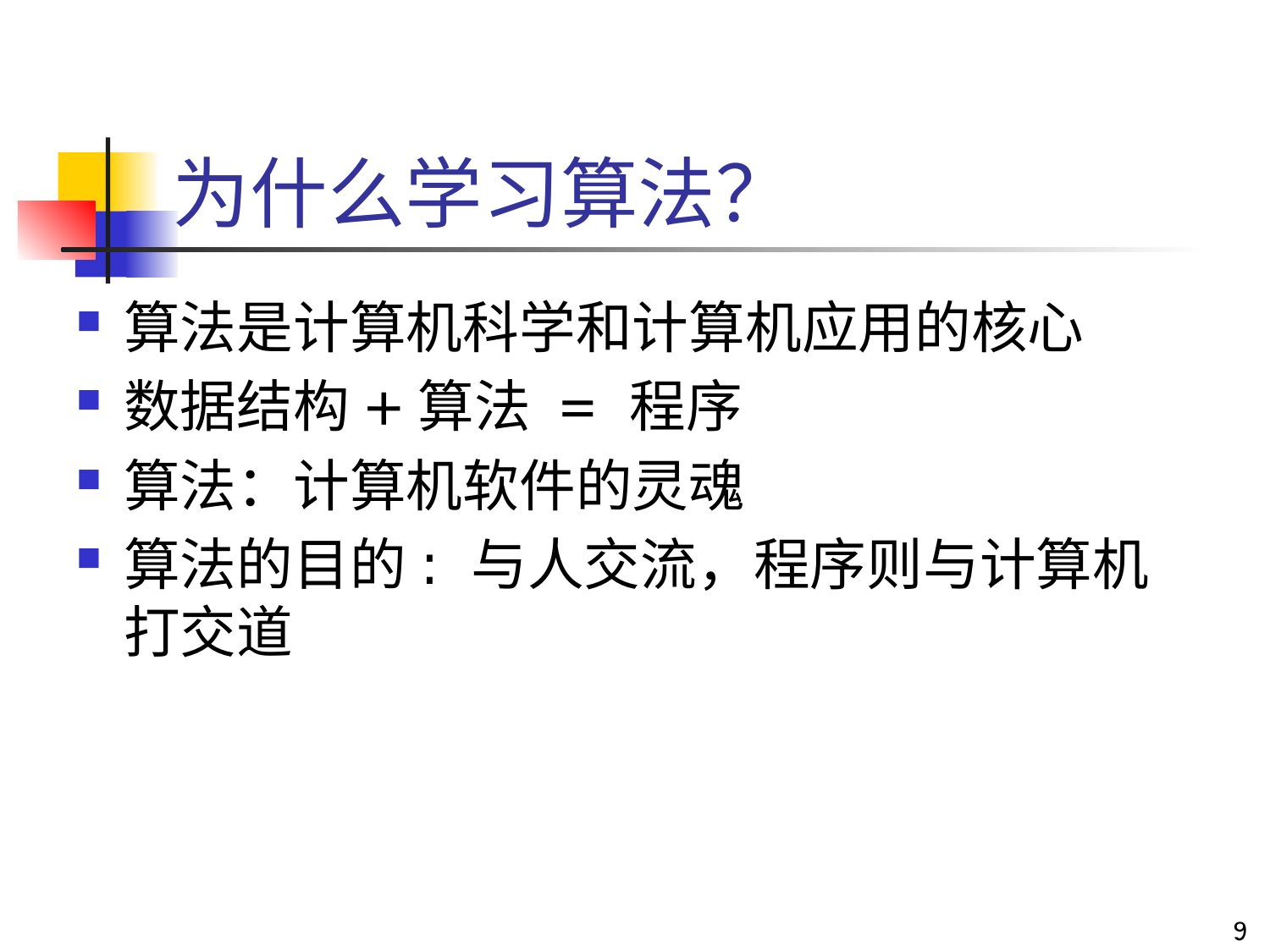

# 为什么学习算法？
算法是计算机科学和计算机应用的核心
数据结构+算法 = 程序
算法：计算机软件的灵魂
算法的目的: 与人交流，程序则与计算机打交道

9